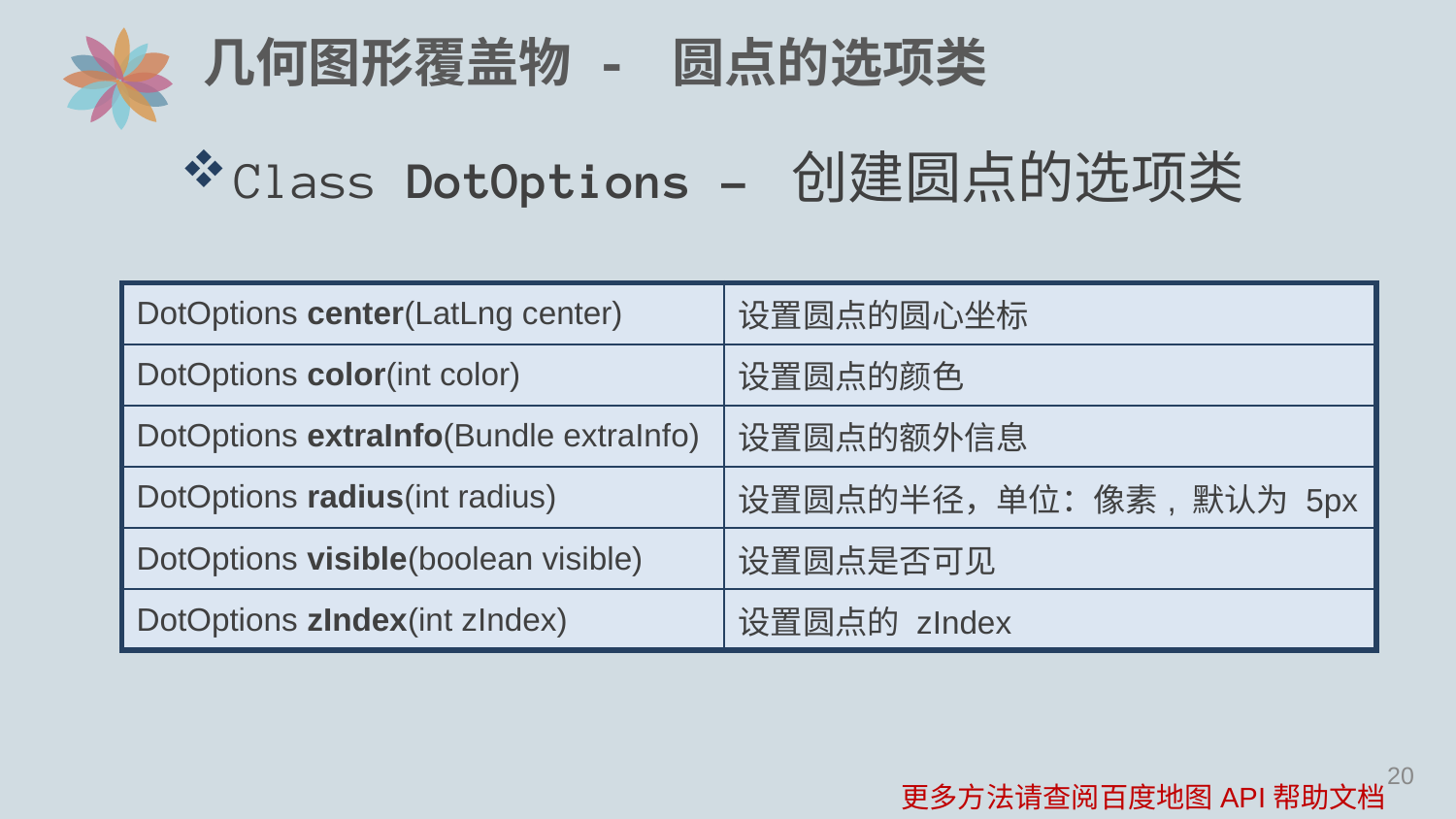

# 几何图形覆盖物 - 圆点的选项类
Class DotOptions - 创建圆点的选项类
| DotOptions center(LatLng center) | 设置圆点的圆心坐标 |
| --- | --- |
| DotOptions color(int color) | 设置圆点的颜色 |
| DotOptions extraInfo(Bundle extraInfo) | 设置圆点的额外信息 |
| DotOptions radius(int radius) | 设置圆点的半径，单位：像素, 默认为 5px |
| DotOptions visible(boolean visible) | 设置圆点是否可见 |
| DotOptions zIndex(int zIndex) | 设置圆点的 zIndex |
更多方法请查阅百度地图API帮助文档
20